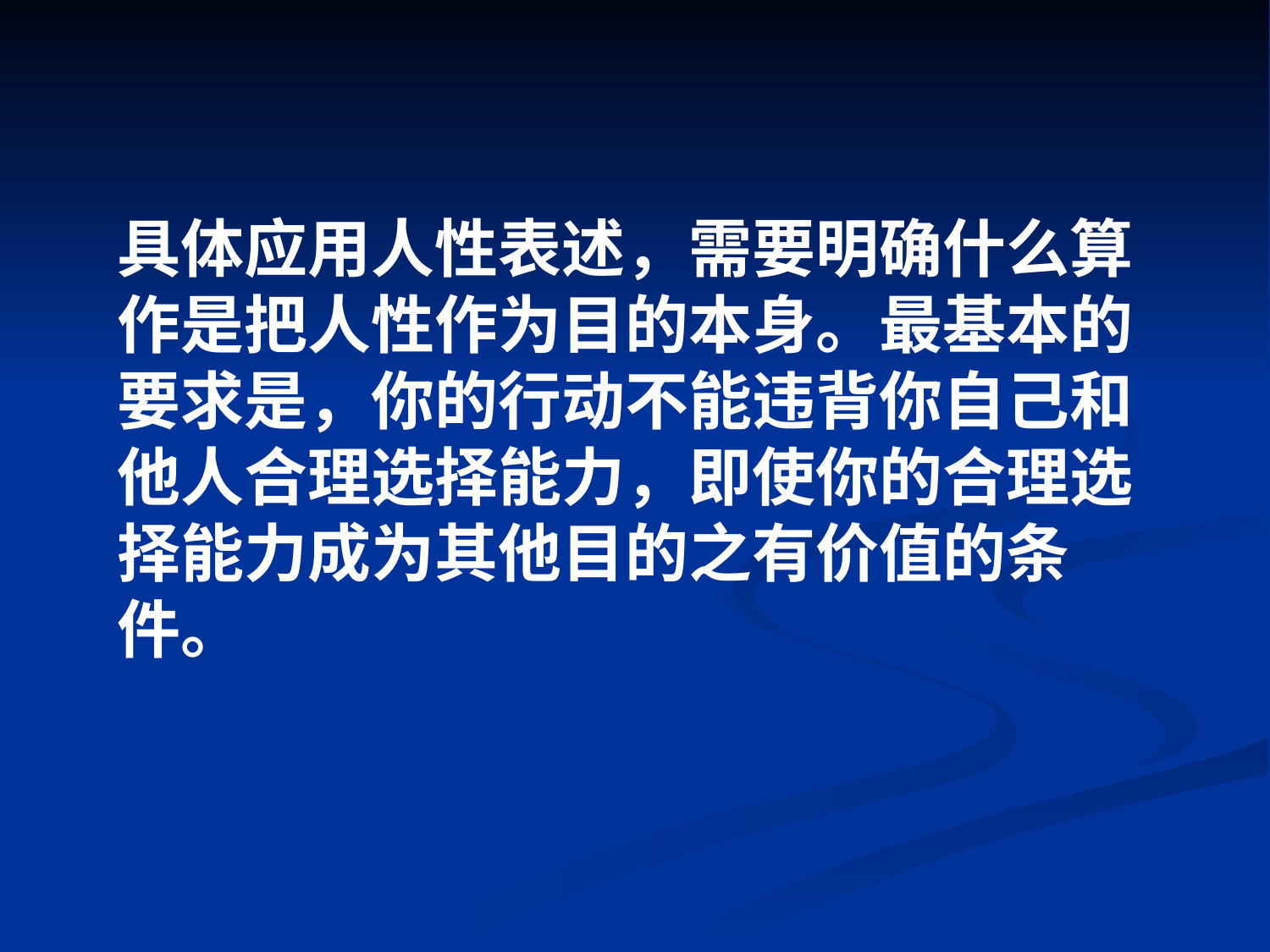

具体应用人性表述，需要明确什么算作是把人性作为目的本身。最基本的要求是，你的行动不能违背你自己和他人合理选择能力，即使你的合理选择能力成为其他目的之有价值的条件。